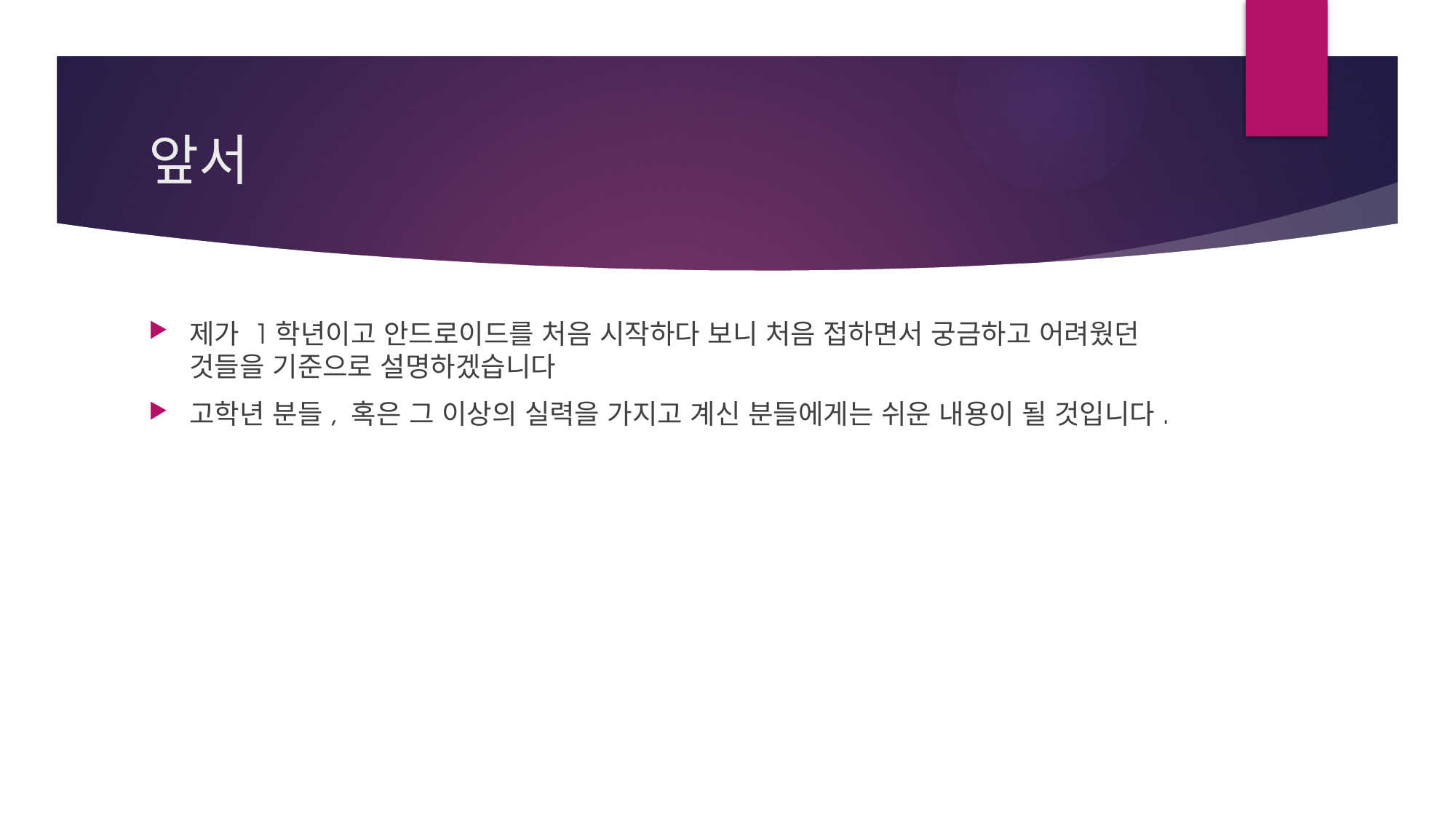

# 앞서
제가 1학년이고 안드로이드를 처음 시작하다 보니 처음 접하면서 궁금하고 어려웠던 것들을 기준으로 설명하겠습니다
고학년 분들, 혹은 그 이상의 실력을 가지고 계신 분들에게는 쉬운 내용이 될 것입니다.